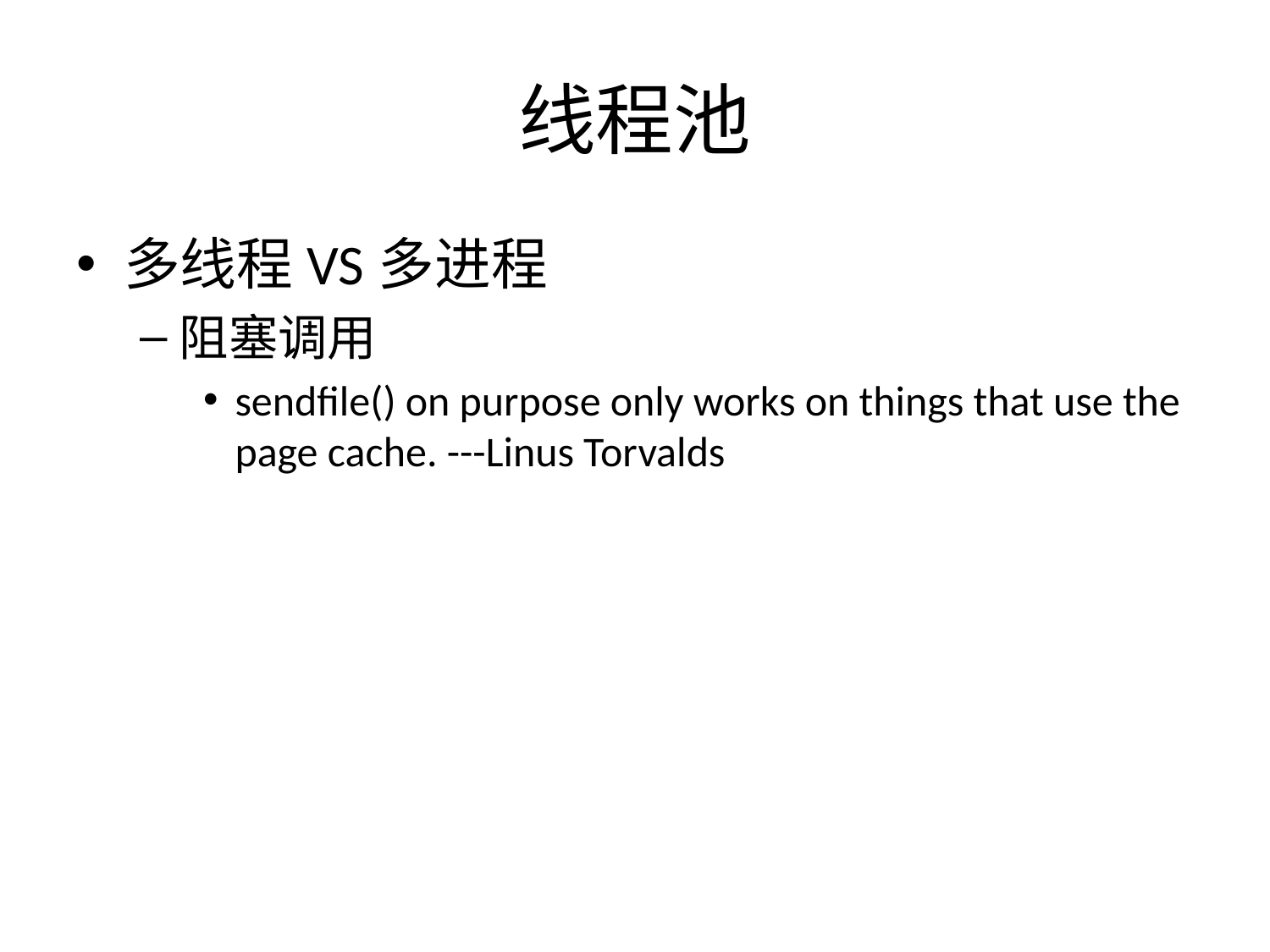

# 线程池
多线程VS多进程
阻塞调用
sendfile() on purpose only works on things that use the page cache. ---Linus Torvalds